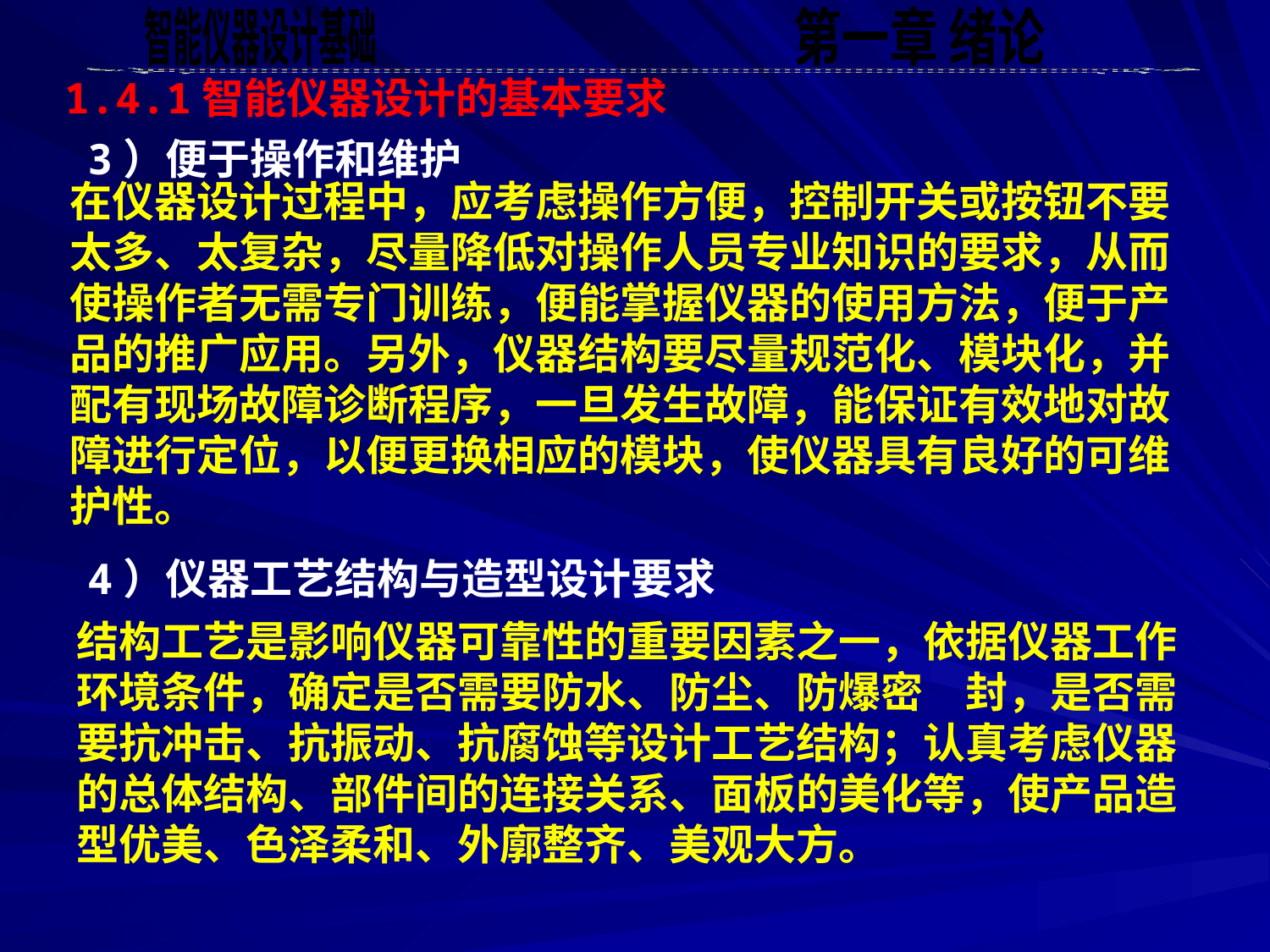

1.4.1智能仪器设计的基本要求
3）便于操作和维护
在仪器设计过程中，应考虑操作方便，控制开关或按钮不要太多、太复杂，尽量降低对操作人员专业知识的要求，从而使操作者无需专门训练，便能掌握仪器的使用方法，便于产品的推广应用。另外，仪器结构要尽量规范化、模块化，并配有现场故障诊断程序，一旦发生故障，能保证有效地对故障进行定位，以便更换相应的模块，使仪器具有良好的可维护性。
4）仪器工艺结构与造型设计要求
结构工艺是影响仪器可靠性的重要因素之一，依据仪器工作环境条件，确定是否需要防水、防尘、防爆密　封，是否需要抗冲击、抗振动、抗腐蚀等设计工艺结构；认真考虑仪器的总体结构、部件间的连接关系、面板的美化等，使产品造型优美、色泽柔和、外廓整齐、美观大方。